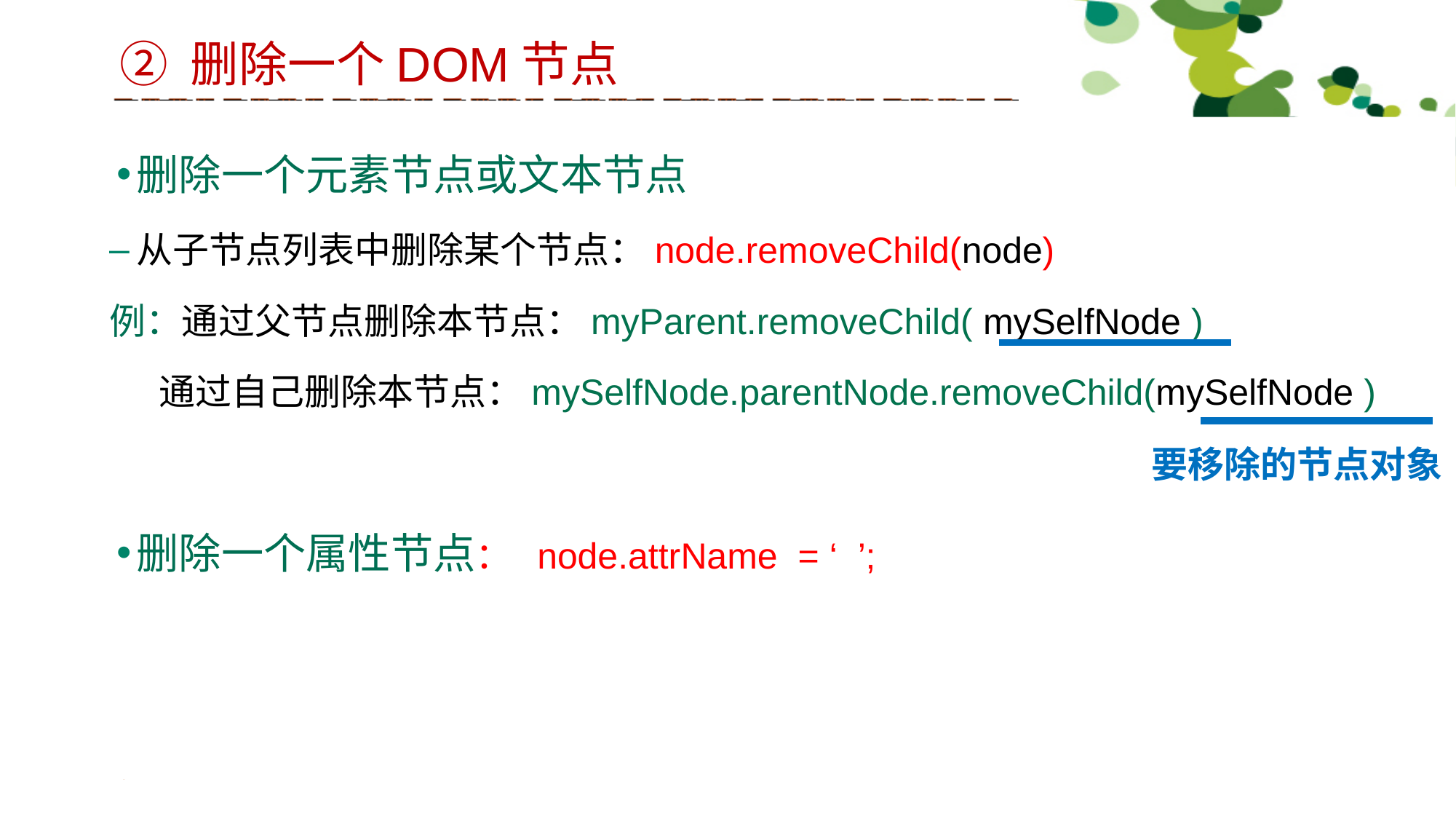

② 删除一个DOM节点
删除一个元素节点或文本节点
从子节点列表中删除某个节点：node.removeChild(node)
例：通过父节点删除本节点：myParent.removeChild( mySelfNode )
     通过自己删除本节点：mySelfNode.parentNode.removeChild(mySelfNode )

删除一个属性节点：  node.attrName  = ‘  ’;

要移除的节点对象